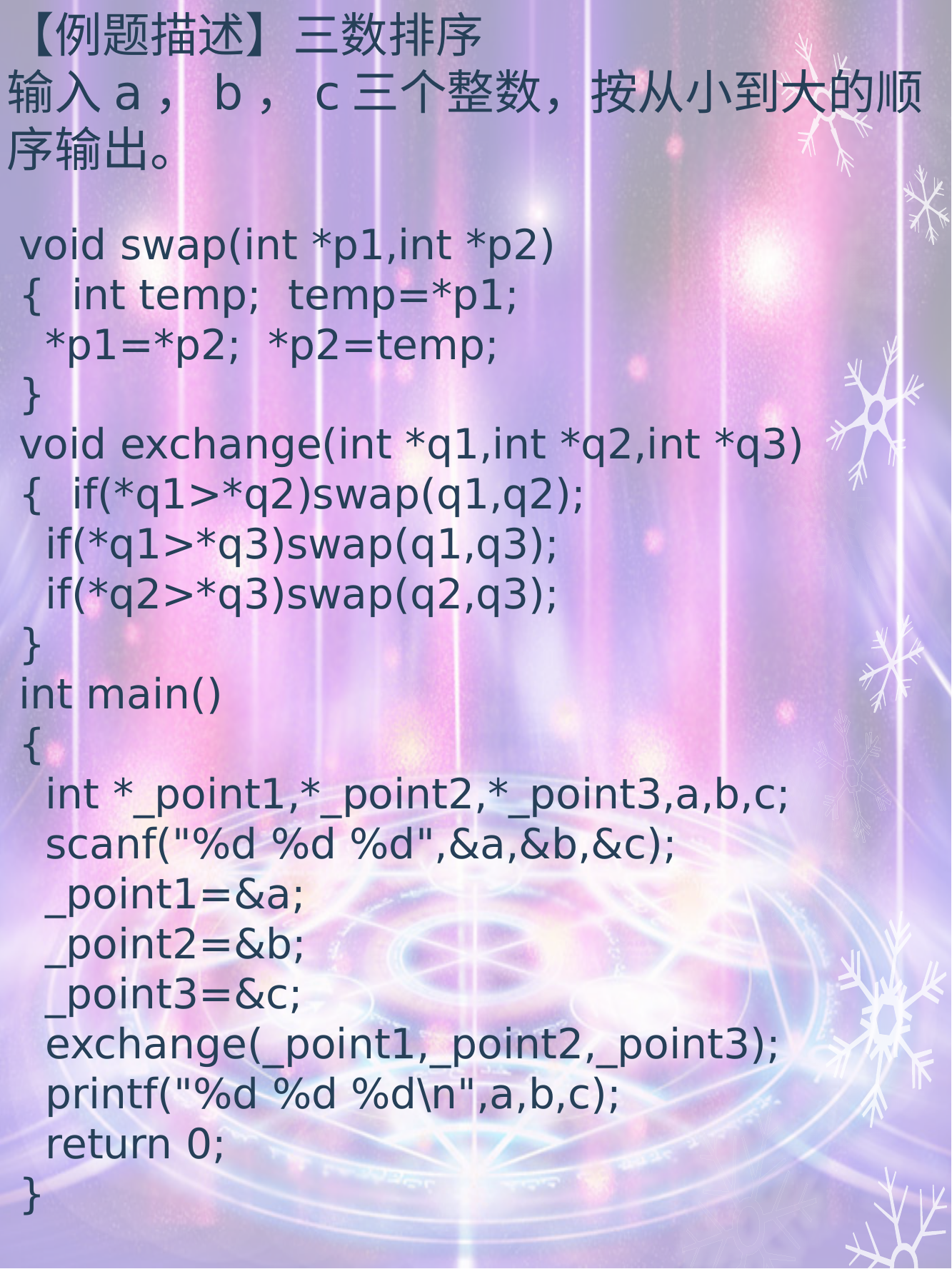

【例题描述】三数排序
输入a，b，c三个整数，按从小到大的顺序输出。
void swap(int *p1,int *p2)
{  int temp;  temp=*p1;
  *p1=*p2;  *p2=temp;
}
void exchange(int *q1,int *q2,int *q3)
{  if(*q1>*q2)swap(q1,q2);
  if(*q1>*q3)swap(q1,q3);
  if(*q2>*q3)swap(q2,q3);
}
int main()
{
  int *_point1,*_point2,*_point3,a,b,c;
  scanf("%d %d %d",&a,&b,&c);
  _point1=&a;
  _point2=&b;
  _point3=&c;
  exchange(_point1,_point2,_point3);
  printf("%d %d %d\n",a,b,c);
  return 0;
}